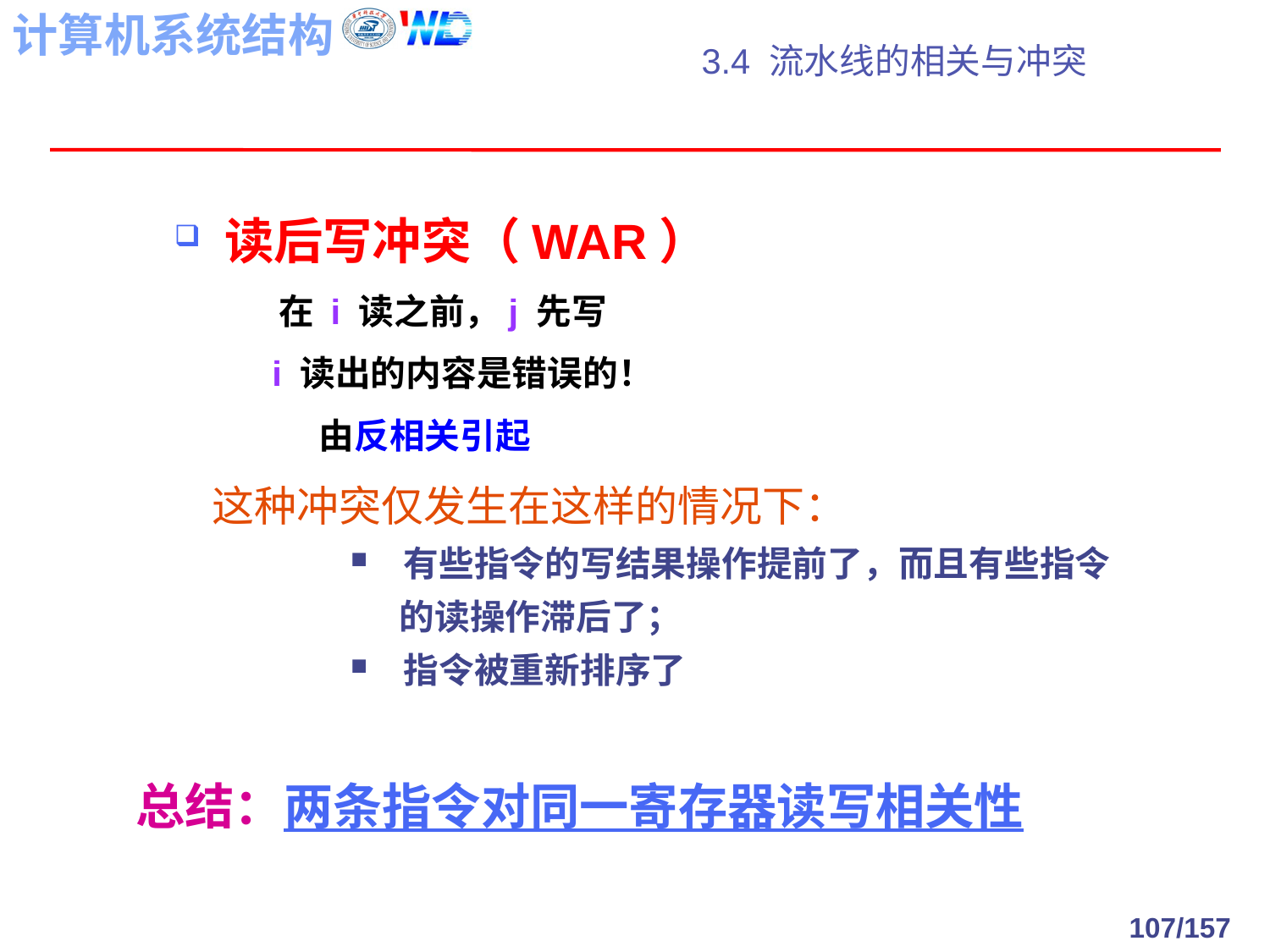

# 3.4 流水线的相关与冲突
读后写冲突（WAR）
 在 i 读之前，j 先写
 i 读出的内容是错误的！
      由反相关引起
            这种冲突仅发生在这样的情况下：
有些指令的写结果操作提前了，而且有些指令
     的读操作滞后了；
指令被重新排序了

    总结：两条指令对同一寄存器读写相关性